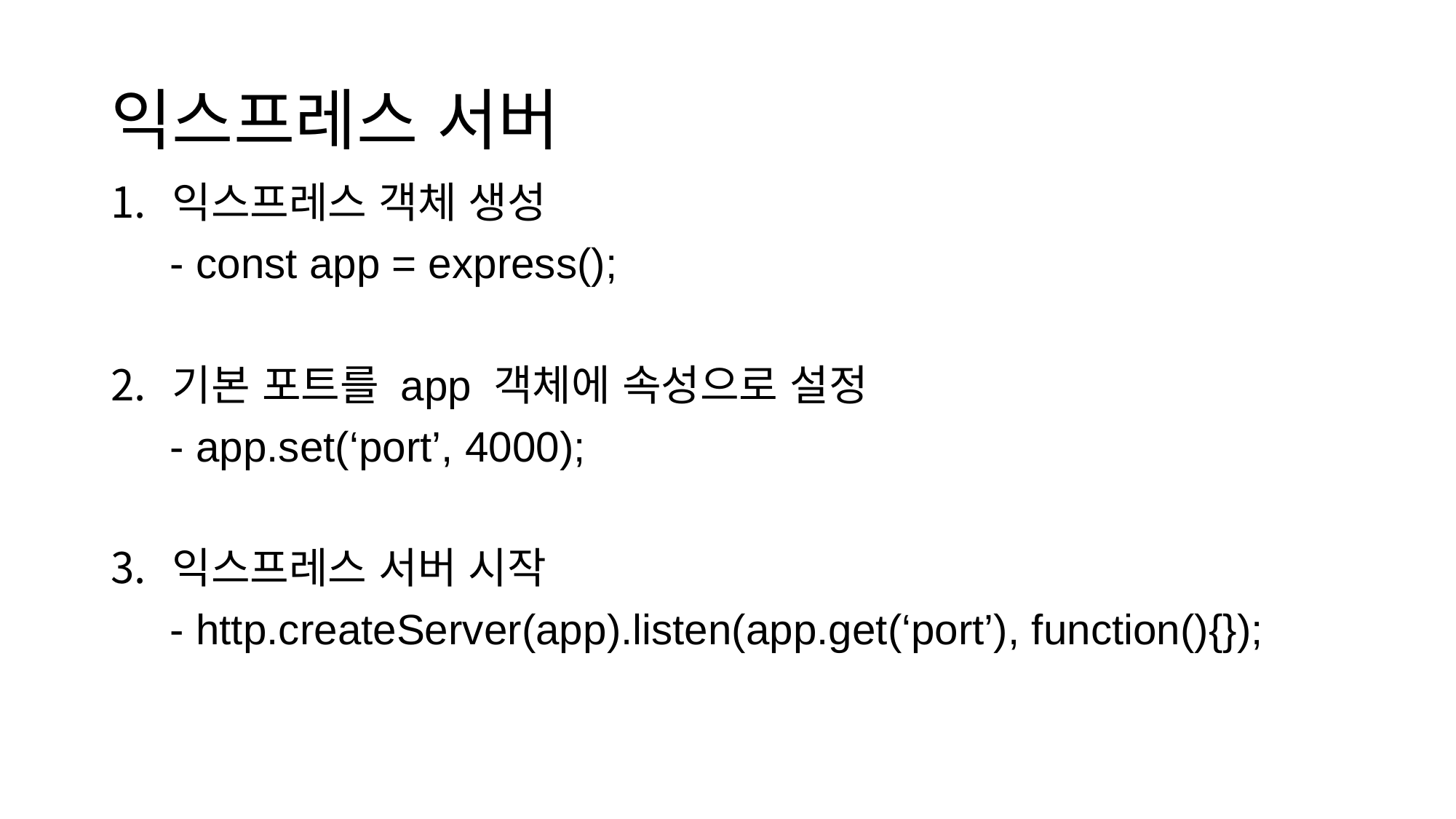

# 익스프레스 서버
익스프레스 객체 생성
     - const app = express();

기본 포트를 app 객체에 속성으로 설정
     - app.set(‘port’, 4000);

익스프레스 서버 시작
     - http.createServer(app).listen(app.get(‘port’), function(){});